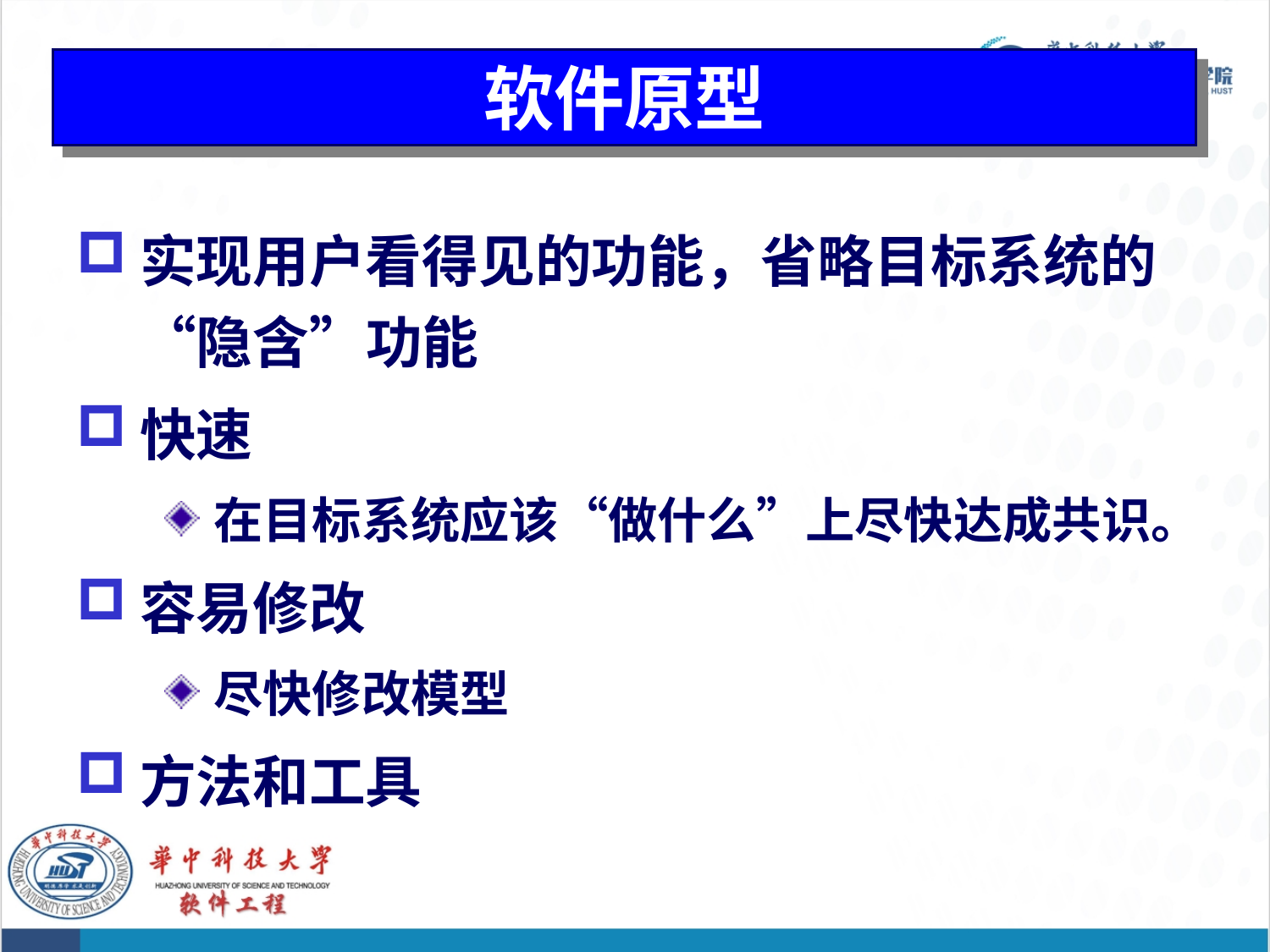

# 软件原型
实现用户看得见的功能，省略目标系统的“隐含”功能
快速
在目标系统应该“做什么”上尽快达成共识。
容易修改
尽快修改模型
方法和工具